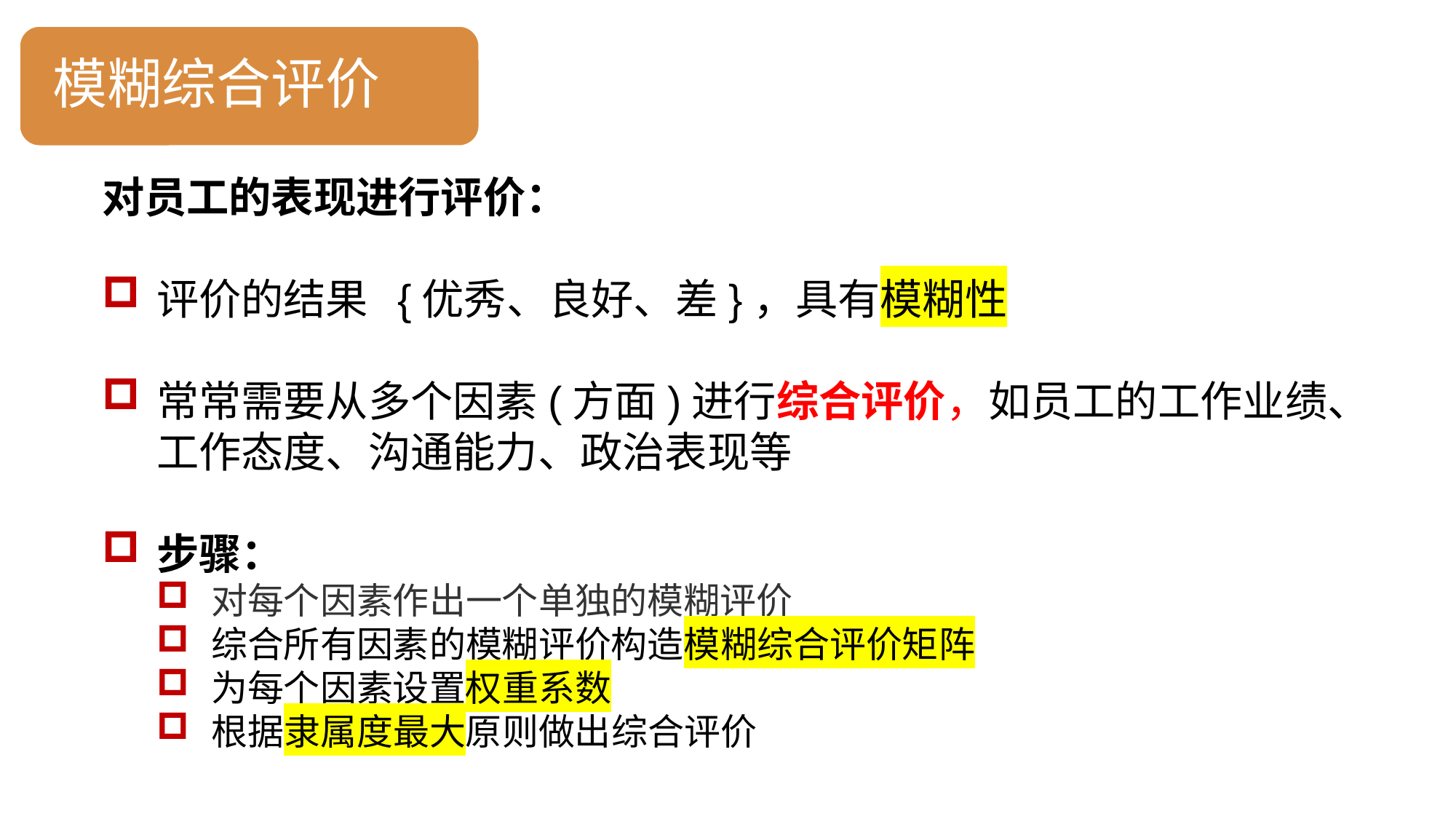

模糊综合评价
对员工的表现进行评价：

评价的结果  {优秀、良好、差}，具有模糊性

常常需要从多个因素(方面)进行综合评价，如员工的工作业绩、工作态度、沟通能力、政治表现等

步骤：
对每个因素作出一个单独的模糊评价
综合所有因素的模糊评价构造模糊综合评价矩阵
为每个因素设置权重系数
根据隶属度最大原则做出综合评价